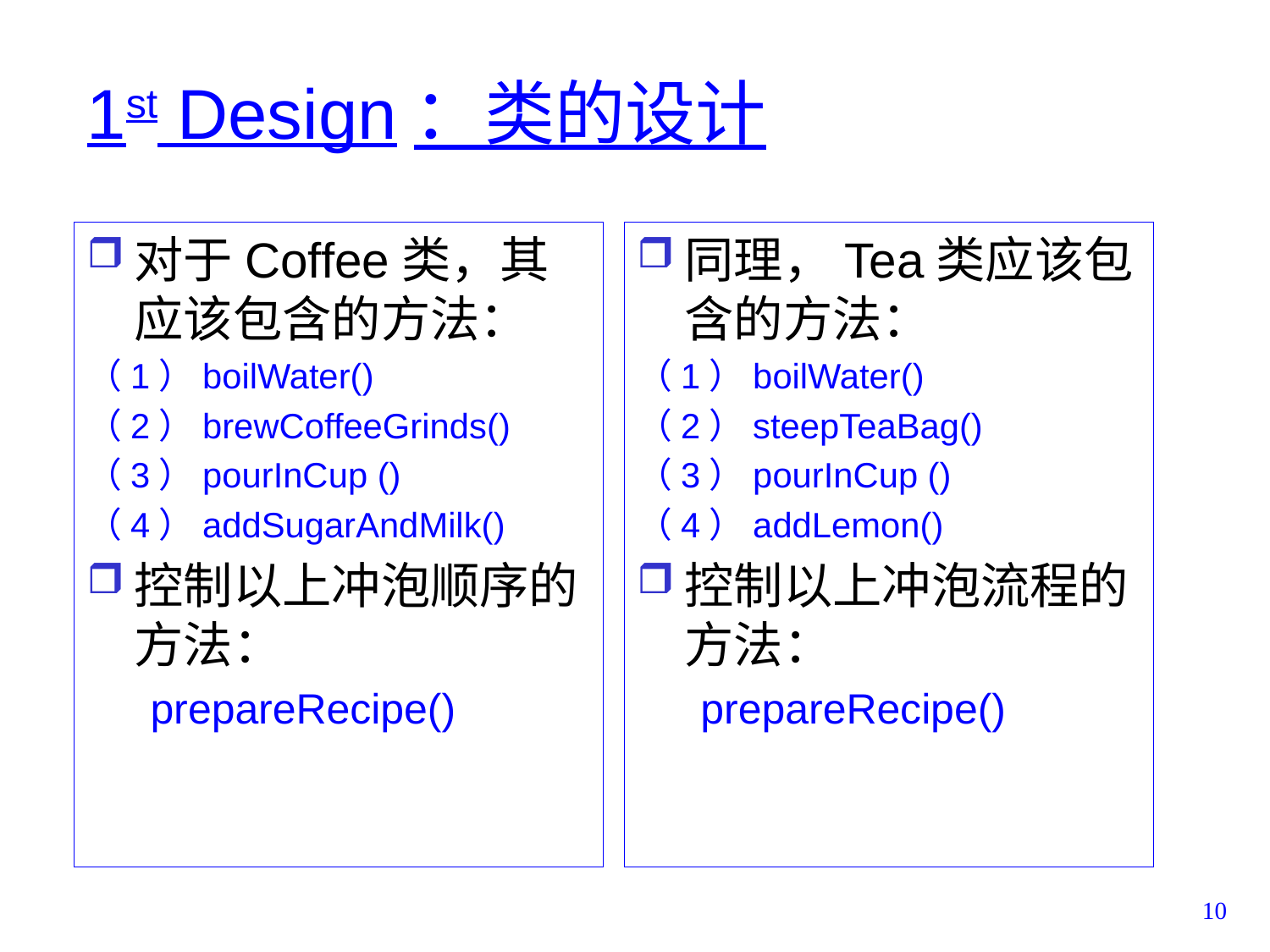

# 1st Design：类的设计
对于Coffee类，其应该包含的方法：
（1）boilWater()
（2）brewCoffeeGrinds()
（3）pourInCup ()
（4）addSugarAndMilk()
控制以上冲泡顺序的方法：
prepareRecipe()

同理，Tea类应该包含的方法：
（1）boilWater()
（2）steepTeaBag()
（3）pourInCup ()
（4）addLemon()
控制以上冲泡流程的方法：
prepareRecipe()

10